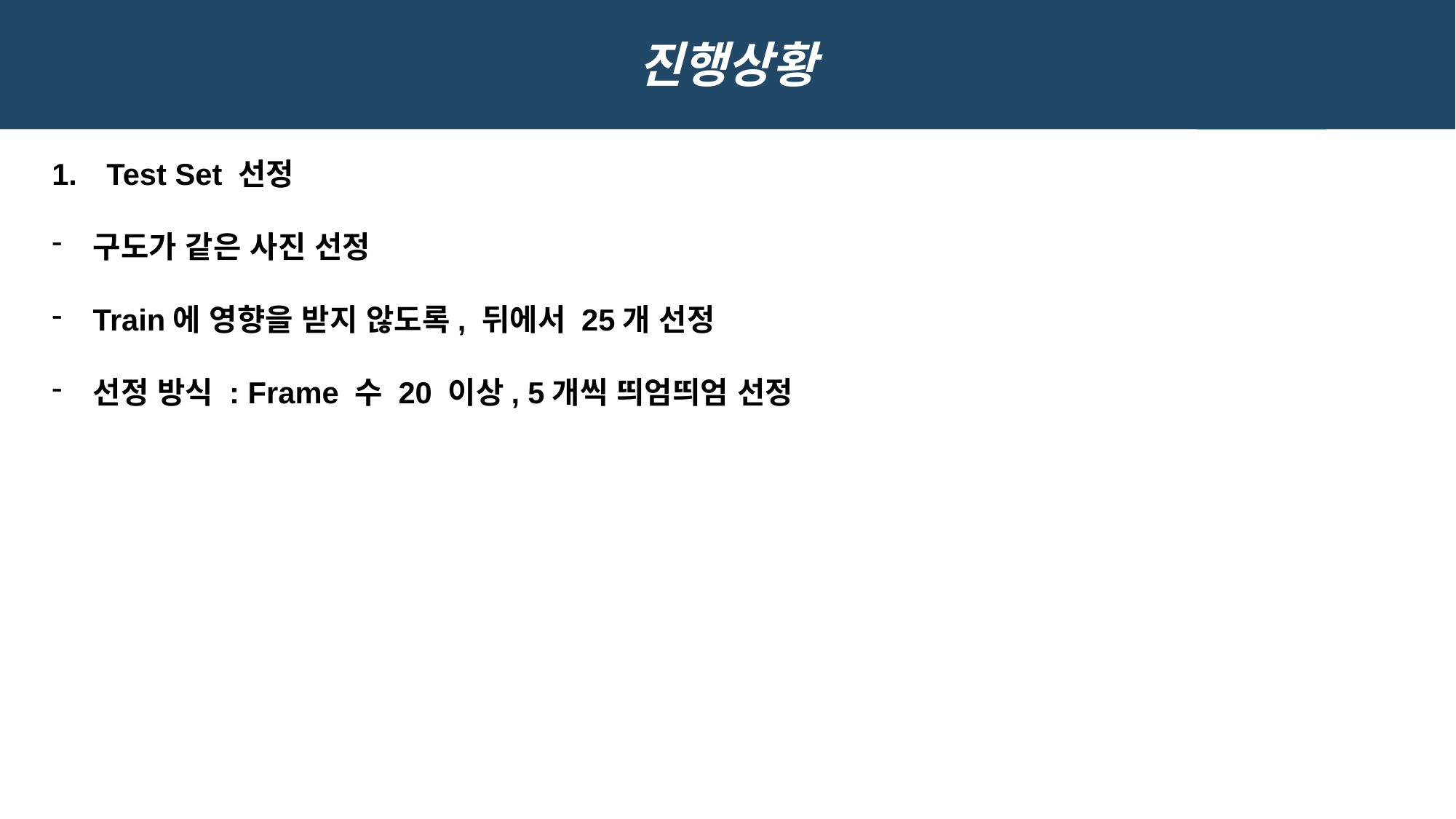

진행상황

Test Set 선정

구도가 같은 사진 선정

Train에 영향을 받지 않도록, 뒤에서 25개 선정

선정 방식 : Frame 수 20 이상, 5개씩 띄엄띄엄 선정